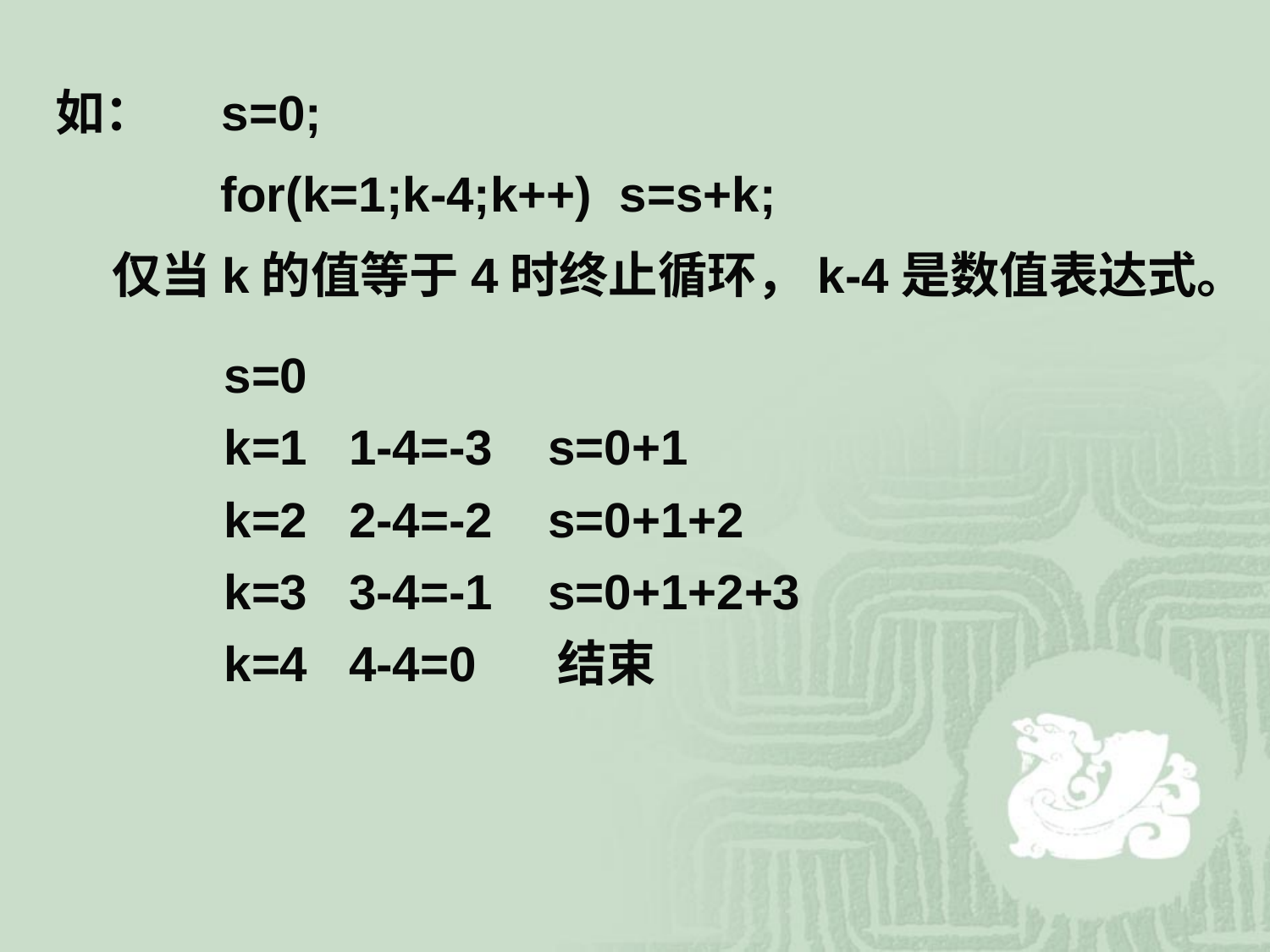

如：     s=0;
            for(k=1;k-4;k++)  s=s+k;
    仅当k的值等于4时终止循环，k-4是数值表达式。
s=0
k=1   1-4=-3    s=0+1
k=2   2-4=-2    s=0+1+2
k=3   3-4=-1    s=0+1+2+3
k=4   4-4=0     结束